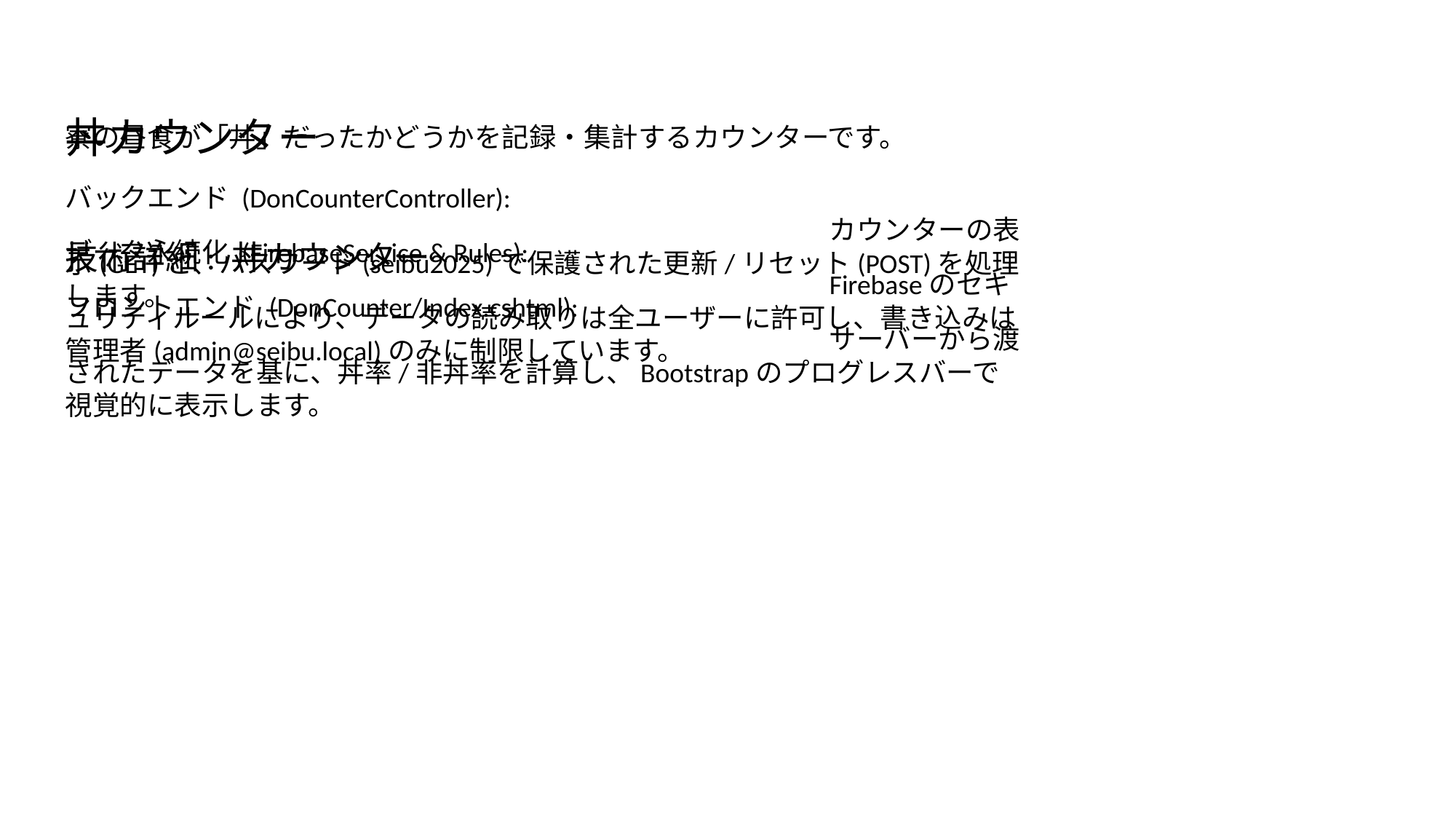

丼カウンター
寮の昼食が「丼」だったかどうかを記録・集計するカウンターです。
バックエンド (DonCounterController):
							カウンターの表示(GET)と、パスワード(seibu2025)で保護された更新/リセット(POST)を処理します。
技術詳細: 丼カウンター
データ永続化 (FirebaseService & Rules):
							Firebaseのセキュリティルールにより、データの読み取りは全ユーザーに許可し、書き込みは管理者(admin@seibu.local)のみに制限しています。
フロントエンド (DonCounter/Index.cshtml):
							サーバーから渡されたデータを基に、丼率/非丼率を計算し、Bootstrapのプログレスバーで視覚的に表示します。